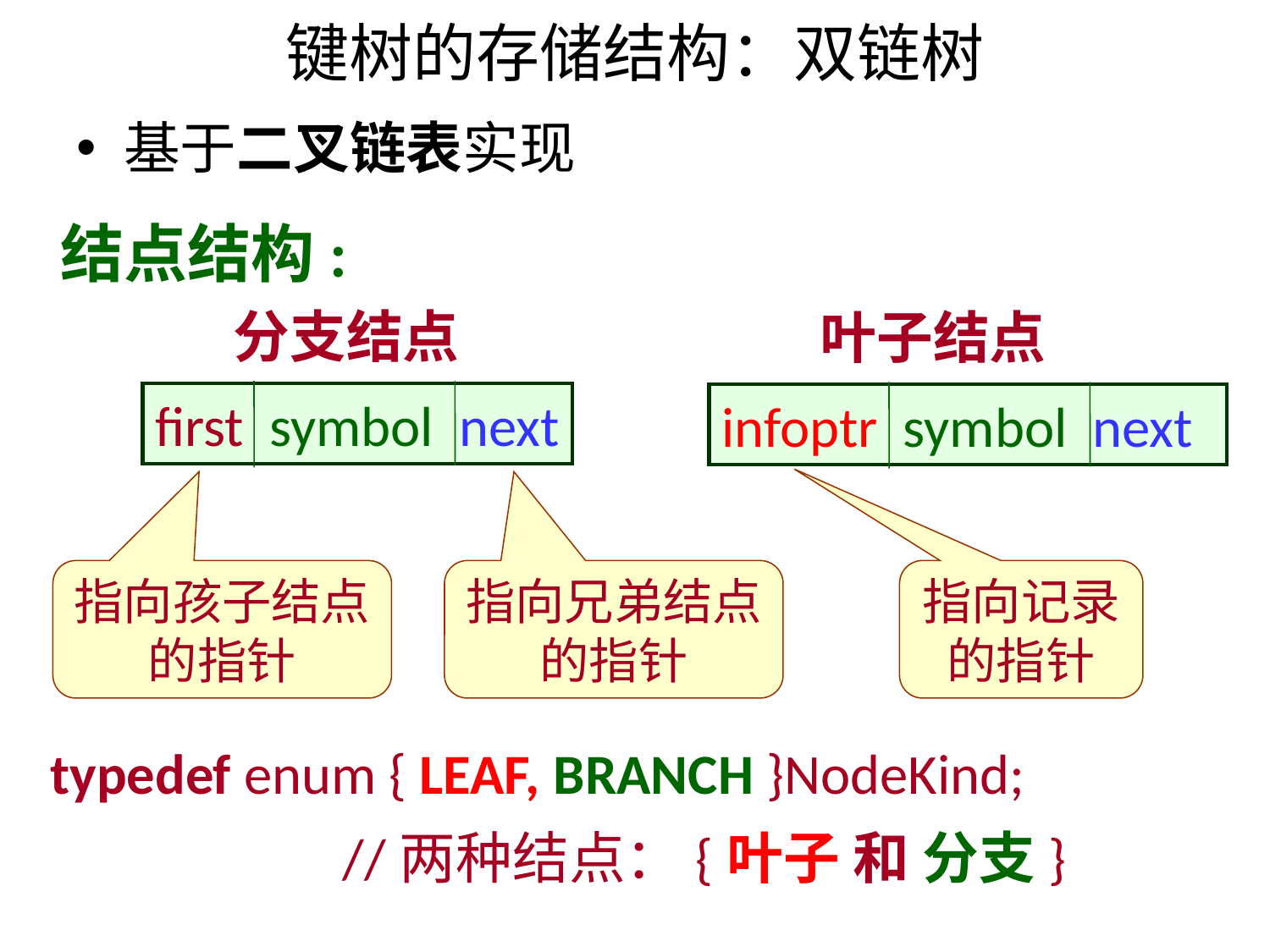

# 键树的存储结构：双链树
基于二叉链表实现

结点结构:
分支结点
叶子结点

first  symbol  next
infoptr  symbol  next
指向孩子结点
的指针
指向兄弟结点
的指针
指向记录
的指针
typedef enum { LEAF, BRANCH }NodeKind;
                       //两种结点：{叶子 和 分支}